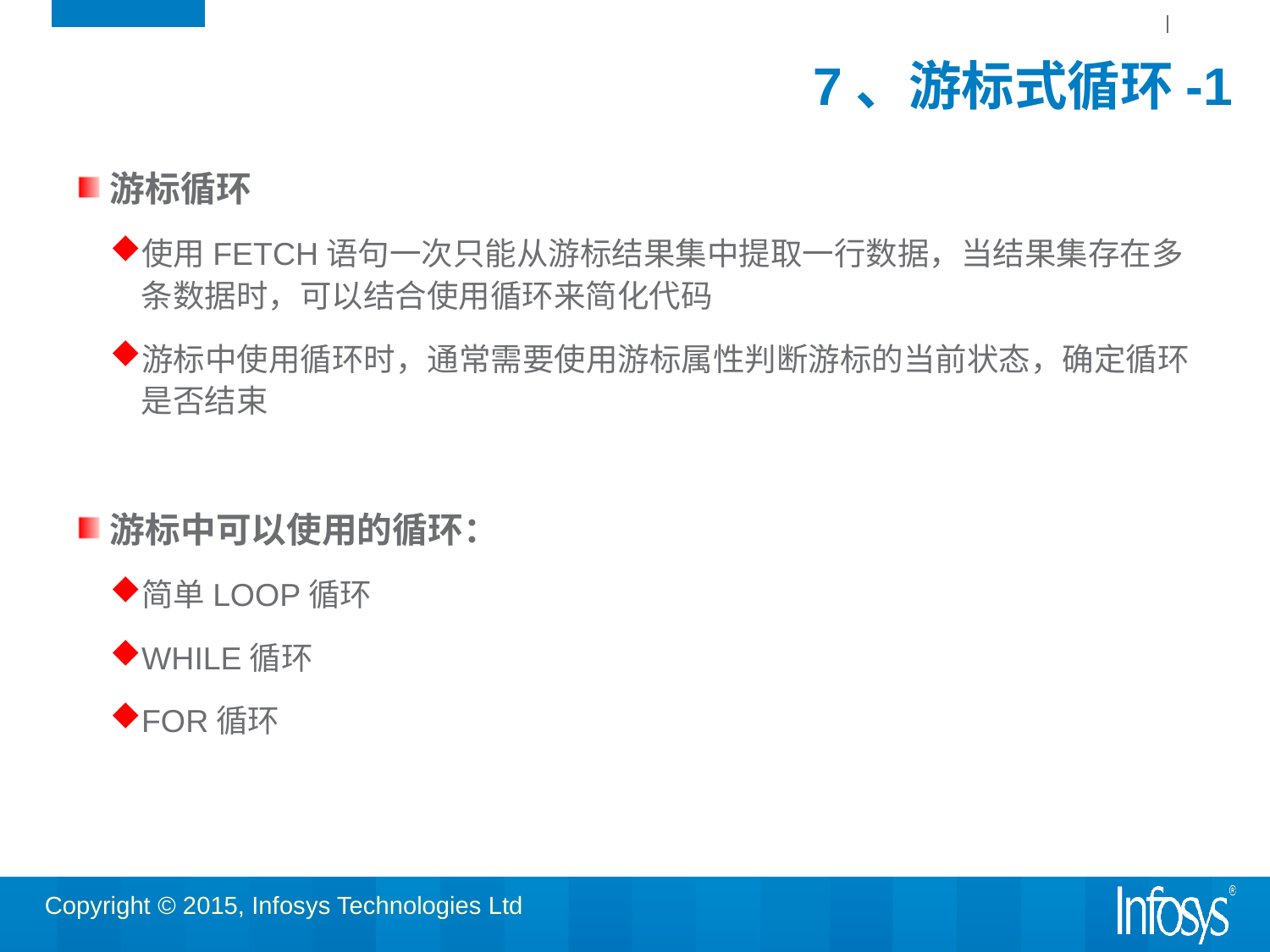

# 7、游标式循环-1
游标循环
使用FETCH语句一次只能从游标结果集中提取一行数据，当结果集存在多条数据时，可以结合使用循环来简化代码
游标中使用循环时，通常需要使用游标属性判断游标的当前状态，确定循环是否结束

游标中可以使用的循环：
简单LOOP循环
WHILE循环
FOR循环